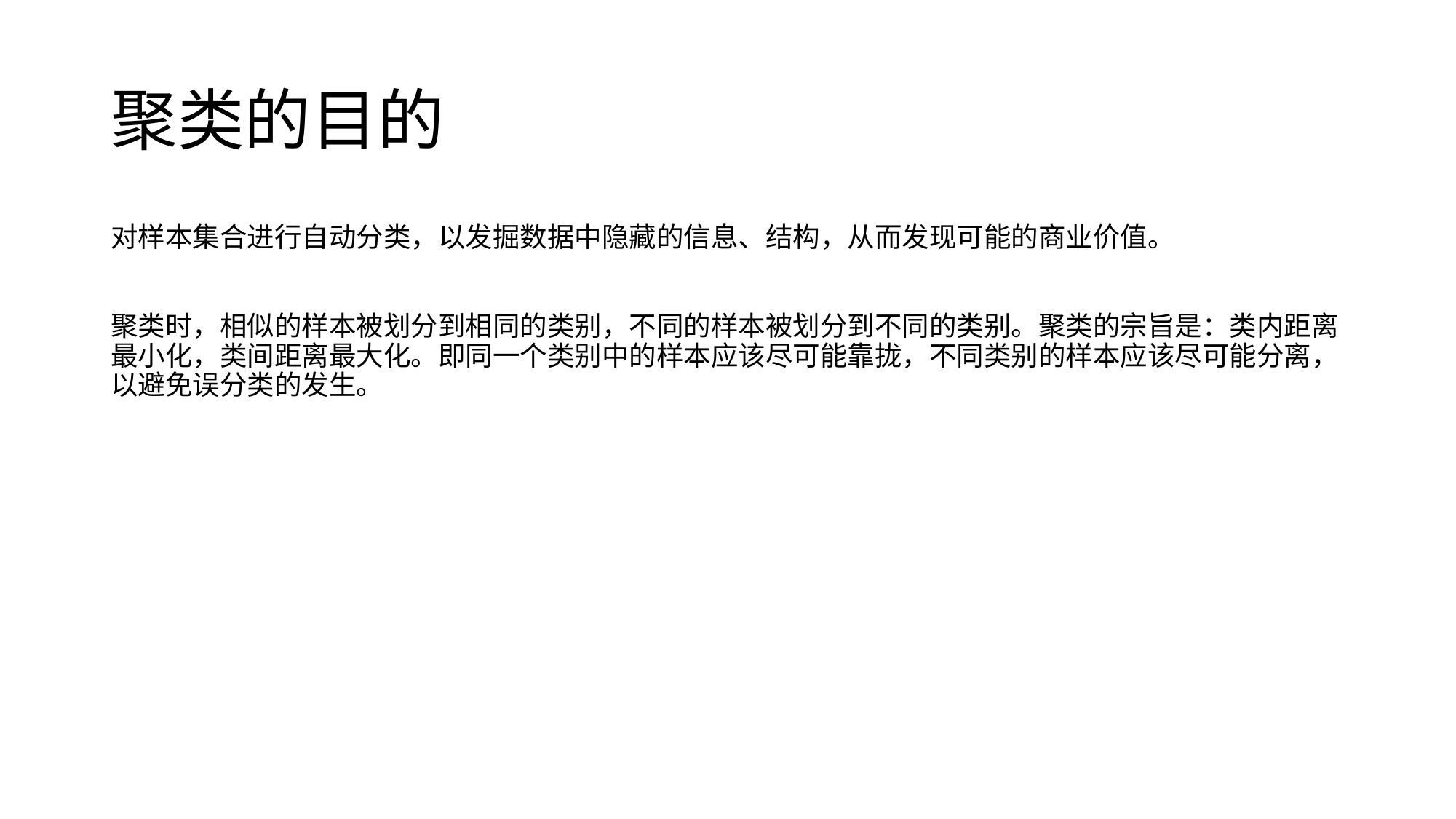

# 聚类的目的
对样本集合进行自动分类，以发掘数据中隐藏的信息、结构，从而发现可能的商业价值。

聚类时，相似的样本被划分到相同的类别，不同的样本被划分到不同的类别。聚类的宗旨是：类内距离最小化，类间距离最大化。即同一个类别中的样本应该尽可能靠拢，不同类别的样本应该尽可能分离，以避免误分类的发生。